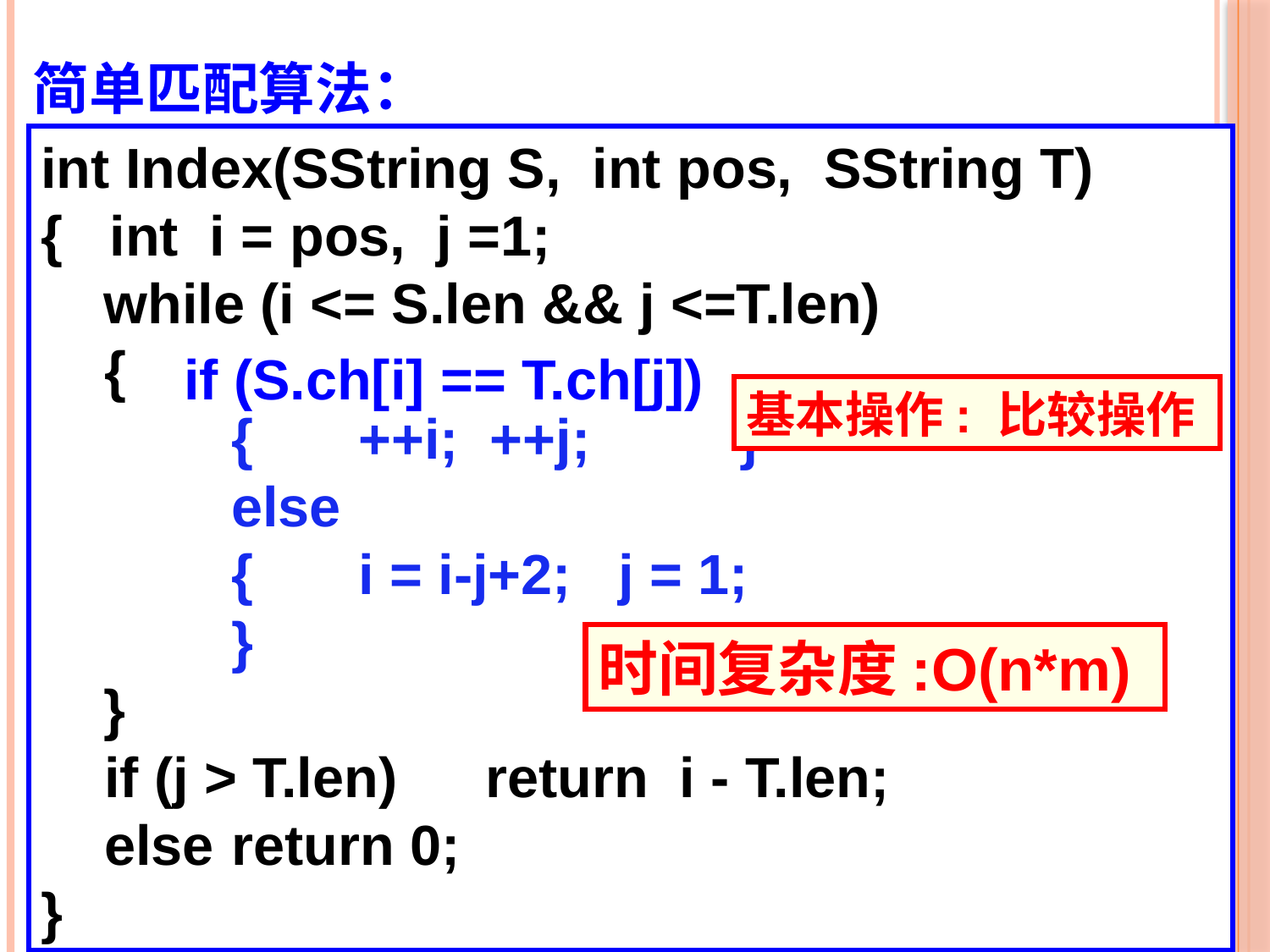

简单匹配算法：
int Index(SString S,  int pos,  SString T)
{   int  i = pos,  j =1;
    while (i <= S.len && j <=T.len)
	{
		{ 	++i;  ++j;		}
		else
		{ 	i = i-j+2;   j = 1;
		}
    }
	if (j > T.len)  	return  i - T.len;
	else 	return 0;
}
if (S.ch[i] == T.ch[j])
基本操作: 比较操作
时间复杂度:O(n*m)